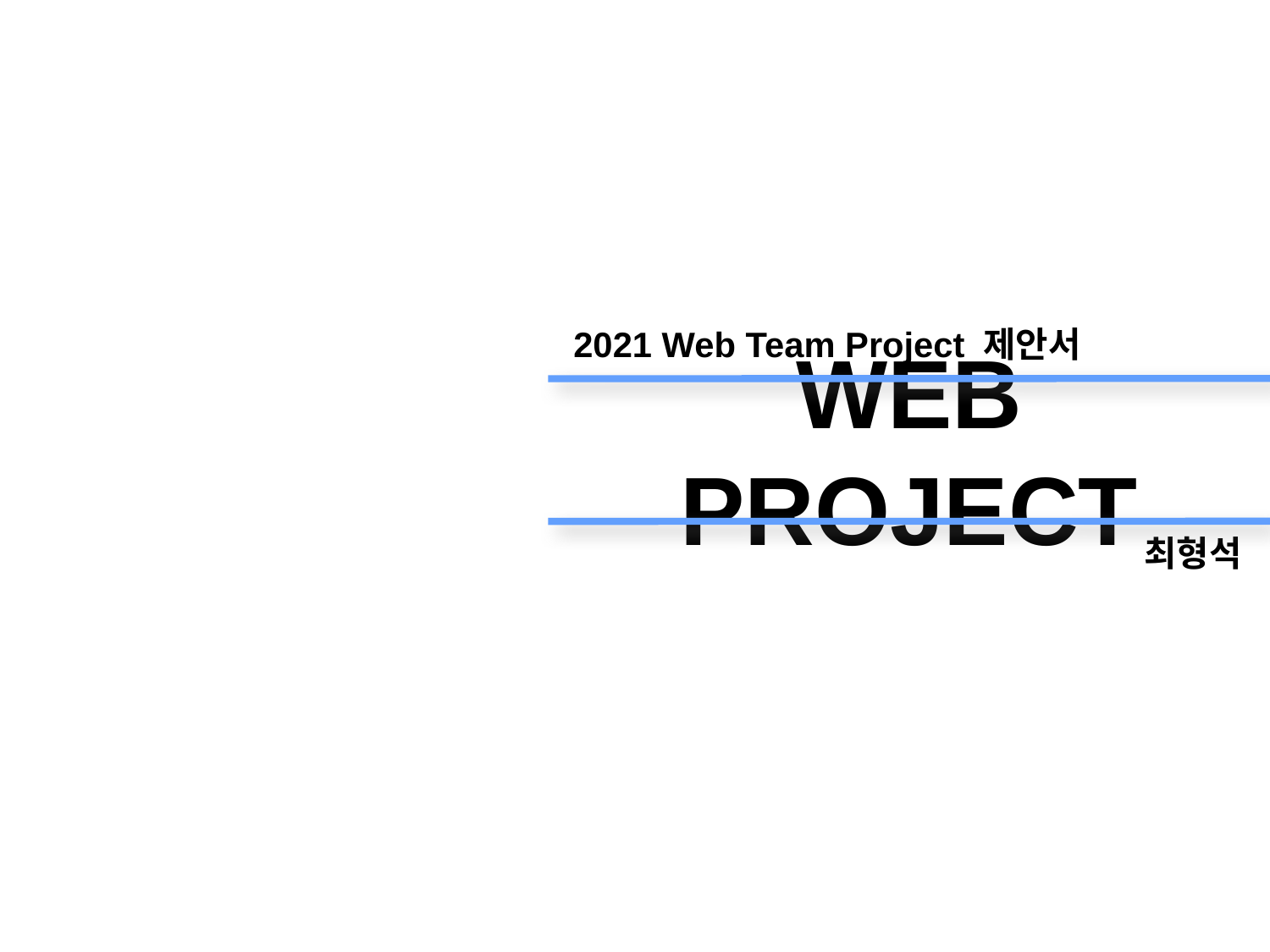

2021 Web Team Project 제안서
WEB PROJECT

# 최형석